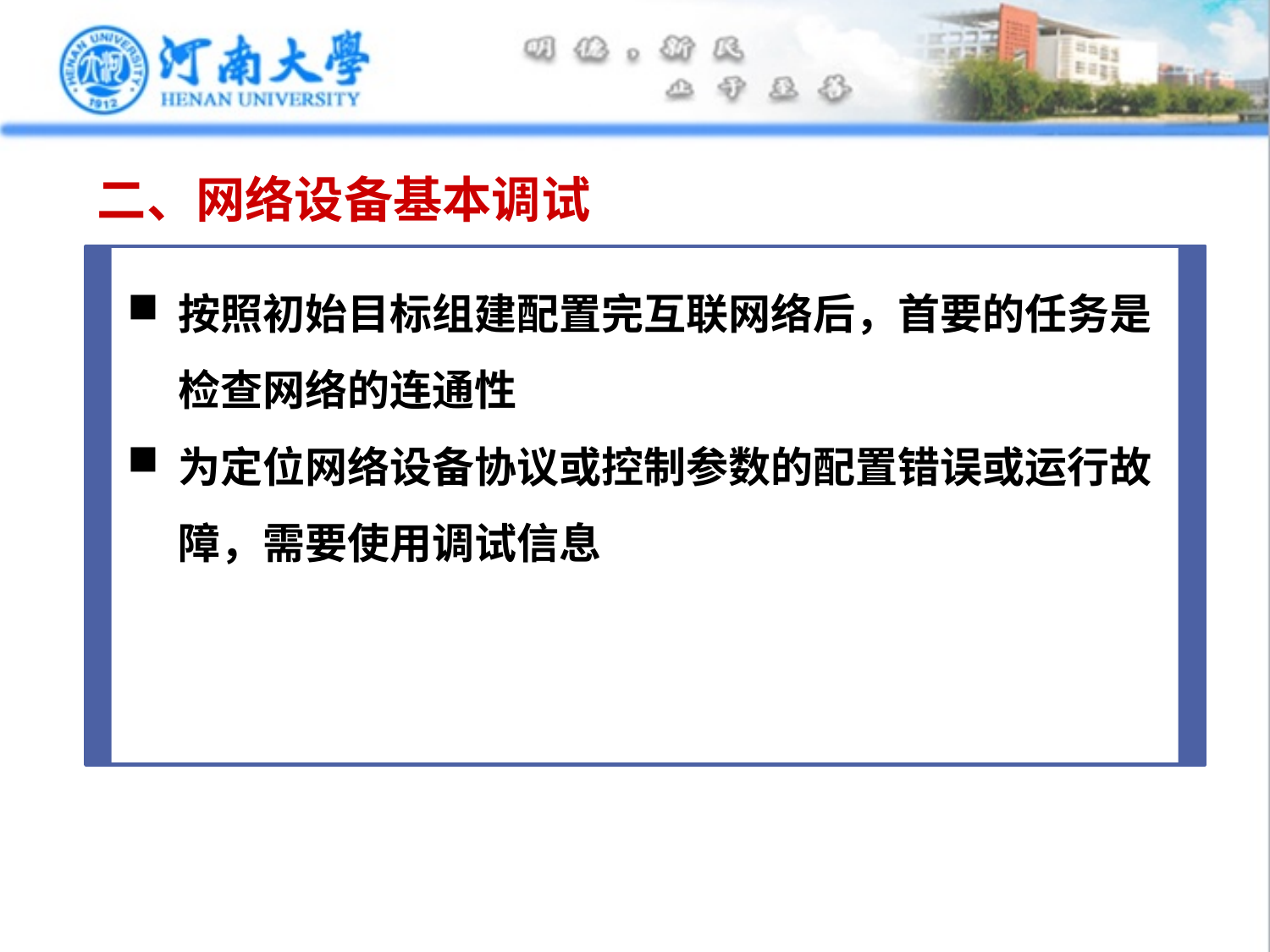

二、网络设备基本调试

按照初始目标组建配置完互联网络后，首要的任务是检查网络的连通性
为定位网络设备协议或控制参数的配置错误或运行故障，需要使用调试信息